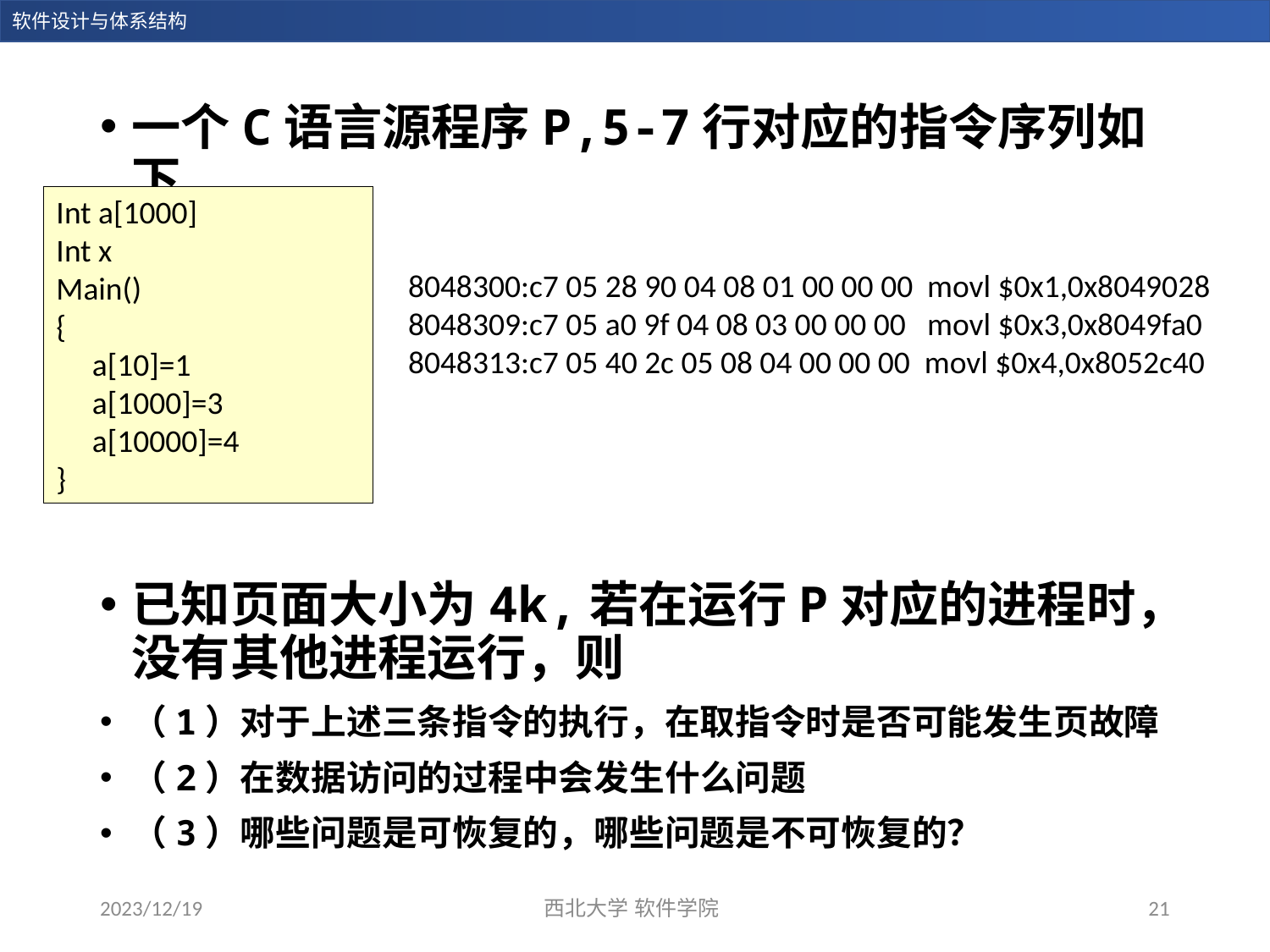

一个C语言源程序P,5-7行对应的指令序列如下

已知页面大小为4k,若在运行P对应的进程时，没有其他进程运行，则
（1）对于上述三条指令的执行，在取指令时是否可能发生页故障
（2）在数据访问的过程中会发生什么问题
（3）哪些问题是可恢复的，哪些问题是不可恢复的？

Int a[1000]
Int x
Main()
{
     a[10]=1
     a[1000]=3
     a[10000]=4
}
8048300:c7 05 28 90 04 08 01 00 00 00  movl $0x1,0x8049028
8048309:c7 05 a0 9f 04 08 03 00 00 00   movl $0x3,0x8049fa0
8048313:c7 05 40 2c 05 08 04 00 00 00  movl $0x4,0x8052c40
2023/12/19
西北大学 软件学院
21